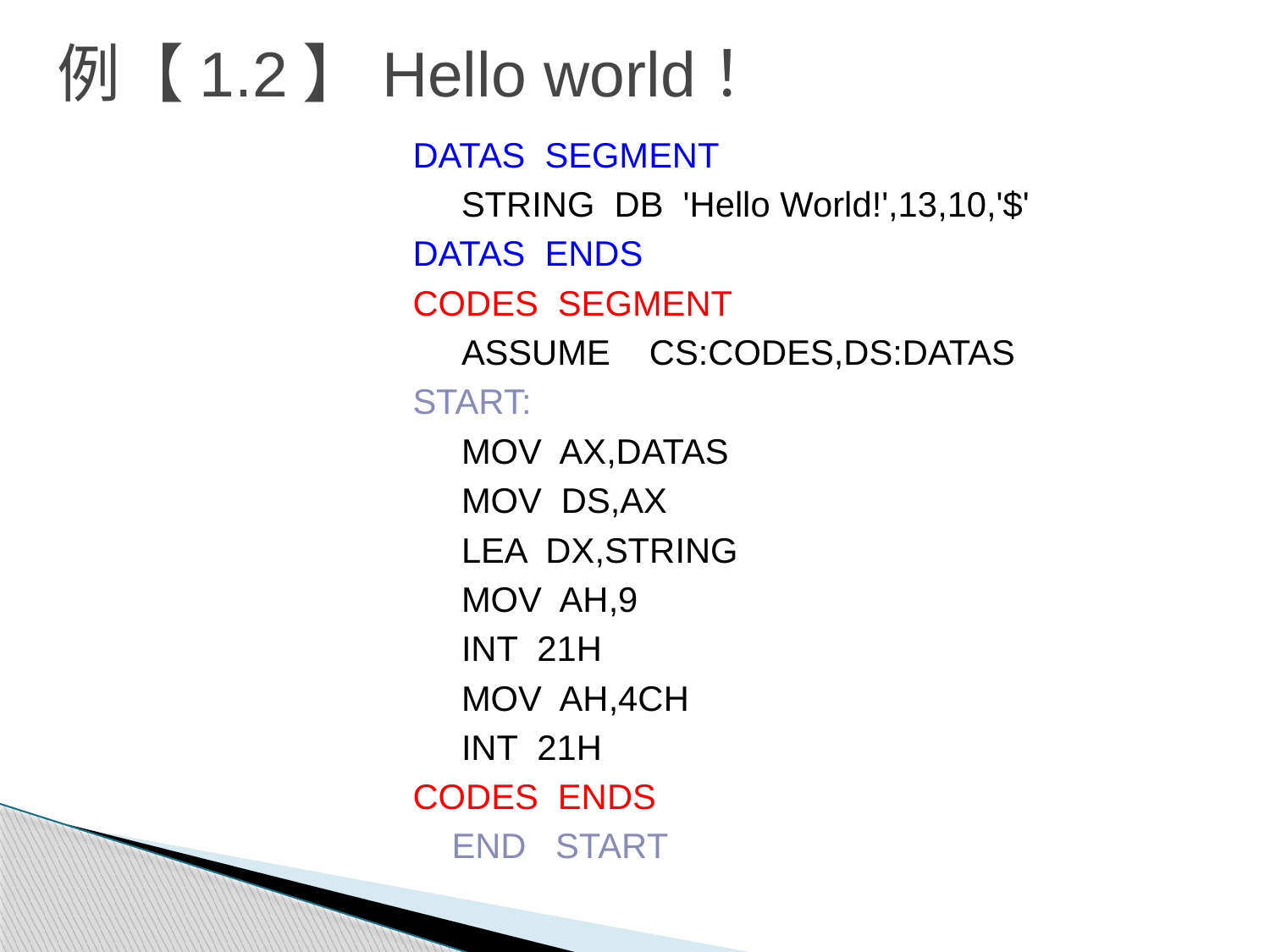

# 例【1.2】Hello world！
DATAS  SEGMENT
     STRING  DB  'Hello World!',13,10,'$'
DATAS  ENDS
CODES  SEGMENT
     ASSUME    CS:CODES,DS:DATAS
START:
     MOV  AX,DATAS
     MOV  DS,AX
     LEA  DX,STRING
     MOV  AH,9
     INT  21H
     MOV  AH,4CH
     INT  21H
CODES  ENDS
    END   START